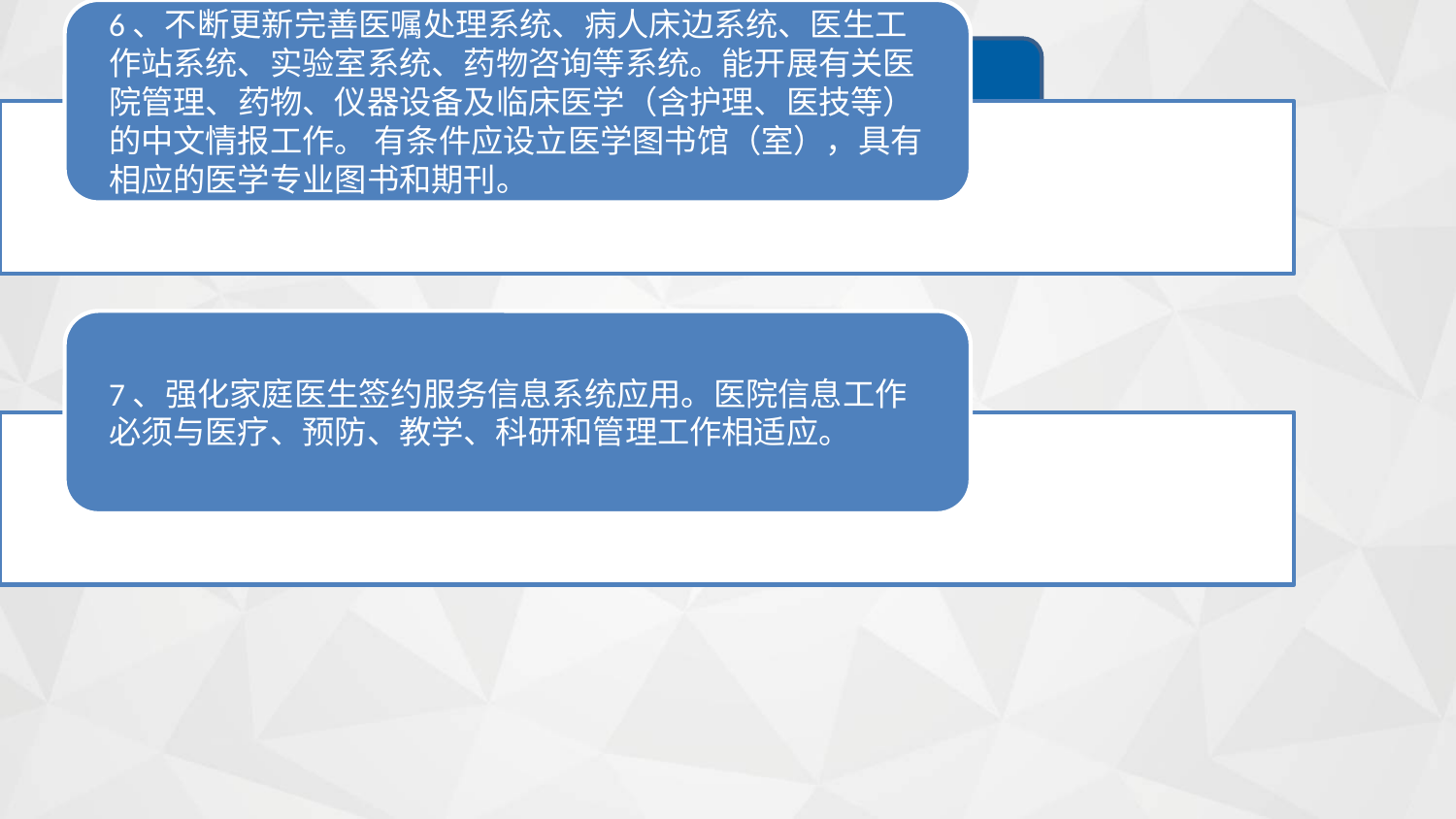

二、信息化

6、不断更新完善医嘱处理系统、病人床边系统、医生工作站系统、实验室系统、药物咨询等系统。能开展有关医院管理、药物、仪器设备及临床医学（含护理、医技等）的中文情报工作。 有条件应设立医学图书馆（室），具有相应的医学专业图书和期刊。

7、强化家庭医生签约服务信息系统应用。医院信息工作必须与医疗、预防、教学、科研和管理工作相适应。